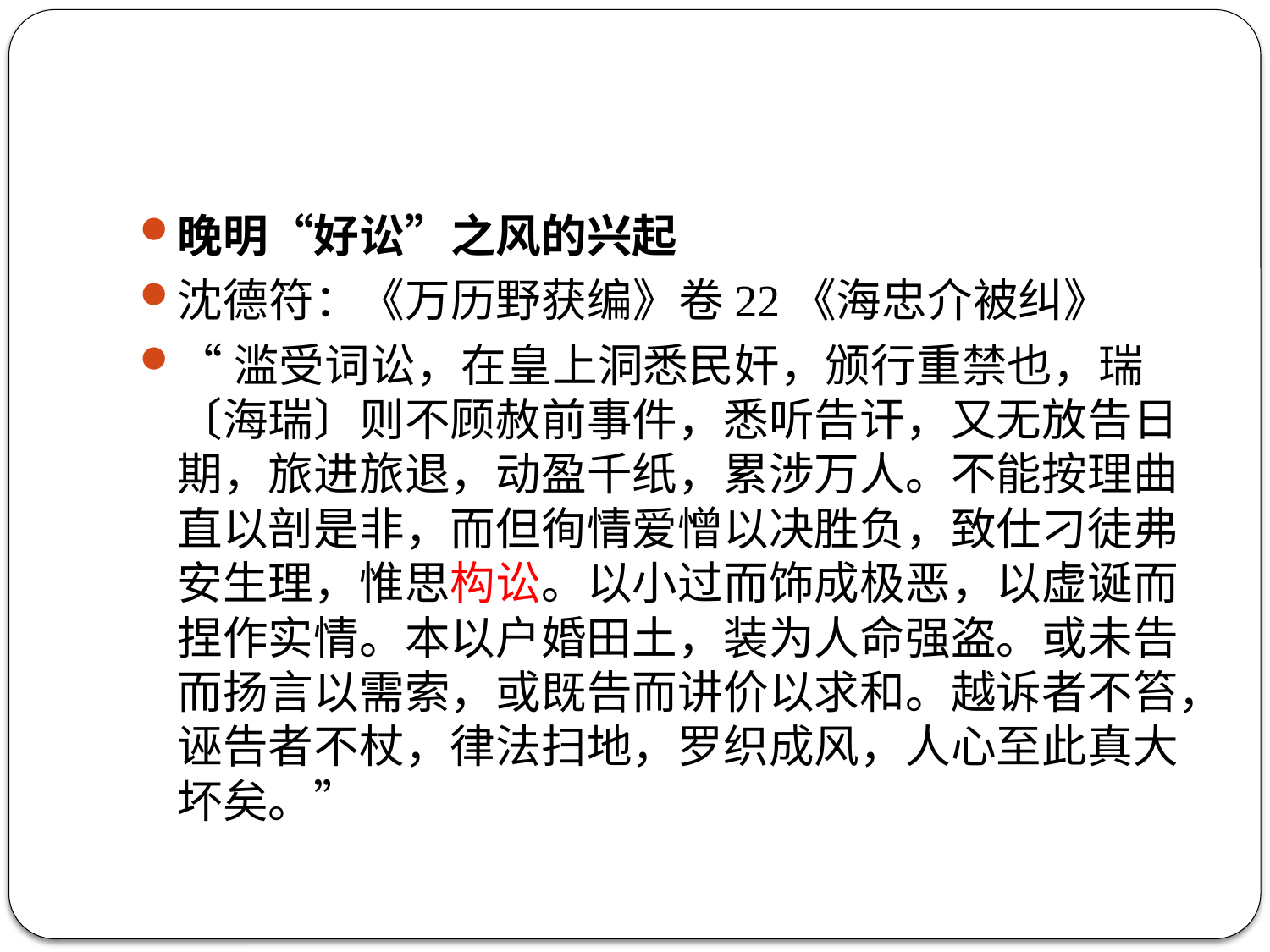

#
晚明“好讼”之风的兴起
沈德符：《万历野获编》卷22《海忠介被纠》
“滥受词讼，在皇上洞悉民奸，颁行重禁也，瑞〔海瑞〕则不顾赦前事件，悉听告讦，又无放告日期，旅进旅退，动盈千纸，累涉万人。不能按理曲直以剖是非，而但徇情爱憎以决胜负，致仕刁徒弗安生理，惟思构讼。以小过而饰成极恶，以虚诞而捏作实情。本以户婚田土，装为人命强盗。或未告而扬言以需索，或既告而讲价以求和。越诉者不笞，诬告者不杖，律法扫地，罗织成风，人心至此真大坏矣。”